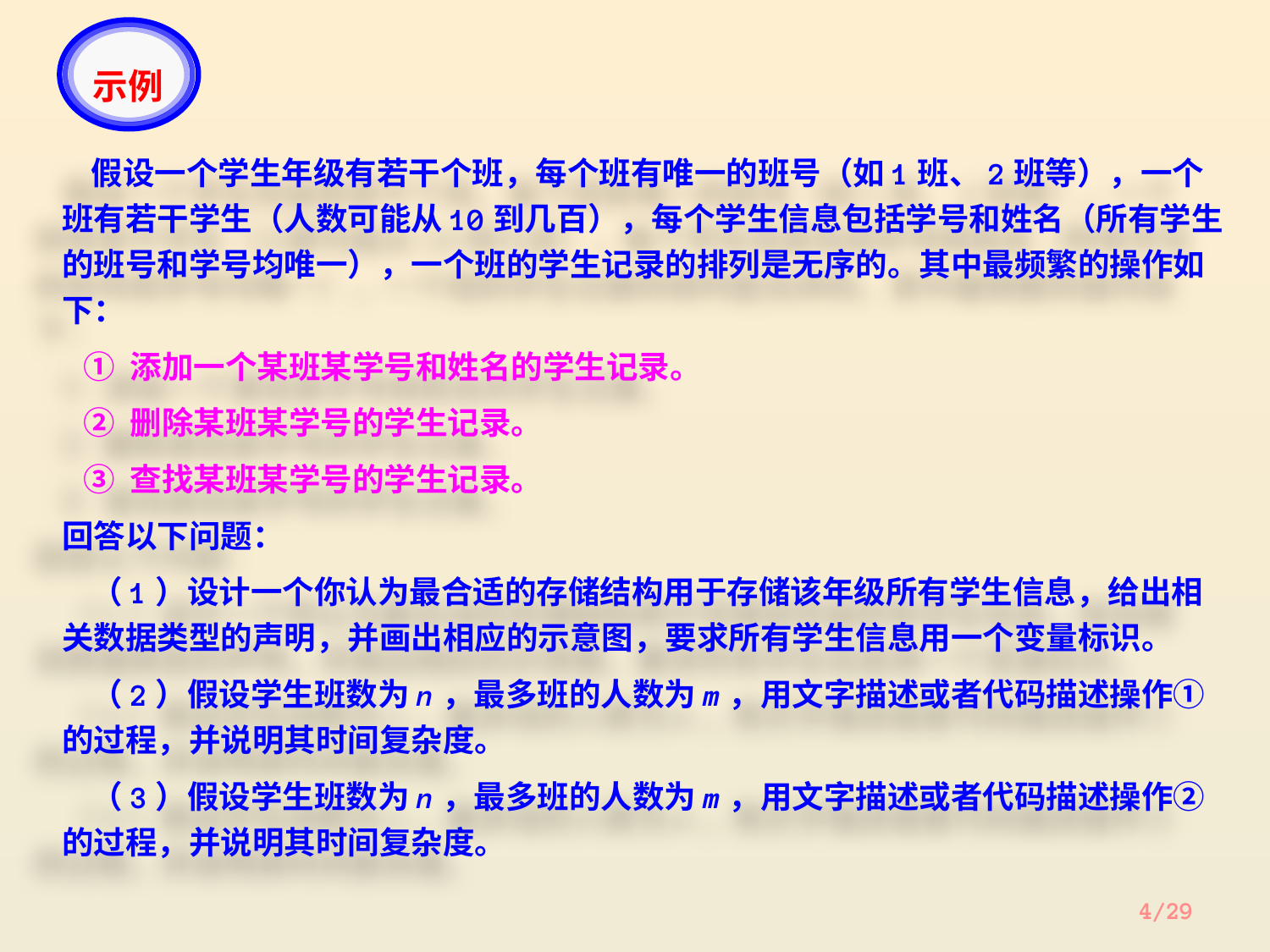

示例
   假设一个学生年级有若干个班，每个班有唯一的班号（如1班、2班等），一个班有若干学生（人数可能从10到几百），每个学生信息包括学号和姓名（所有学生的班号和学号均唯一），一个班的学生记录的排列是无序的。其中最频繁的操作如下：
   ① 添加一个某班某学号和姓名的学生记录。
   ② 删除某班某学号的学生记录。
   ③ 查找某班某学号的学生记录。
回答以下问题：
   （1）设计一个你认为最合适的存储结构用于存储该年级所有学生信息，给出相关数据类型的声明，并画出相应的示意图，要求所有学生信息用一个变量标识。
   （2）假设学生班数为n，最多班的人数为m，用文字描述或者代码描述操作①的过程，并说明其时间复杂度。
   （3）假设学生班数为n，最多班的人数为m，用文字描述或者代码描述操作②的过程，并说明其时间复杂度。
4/29